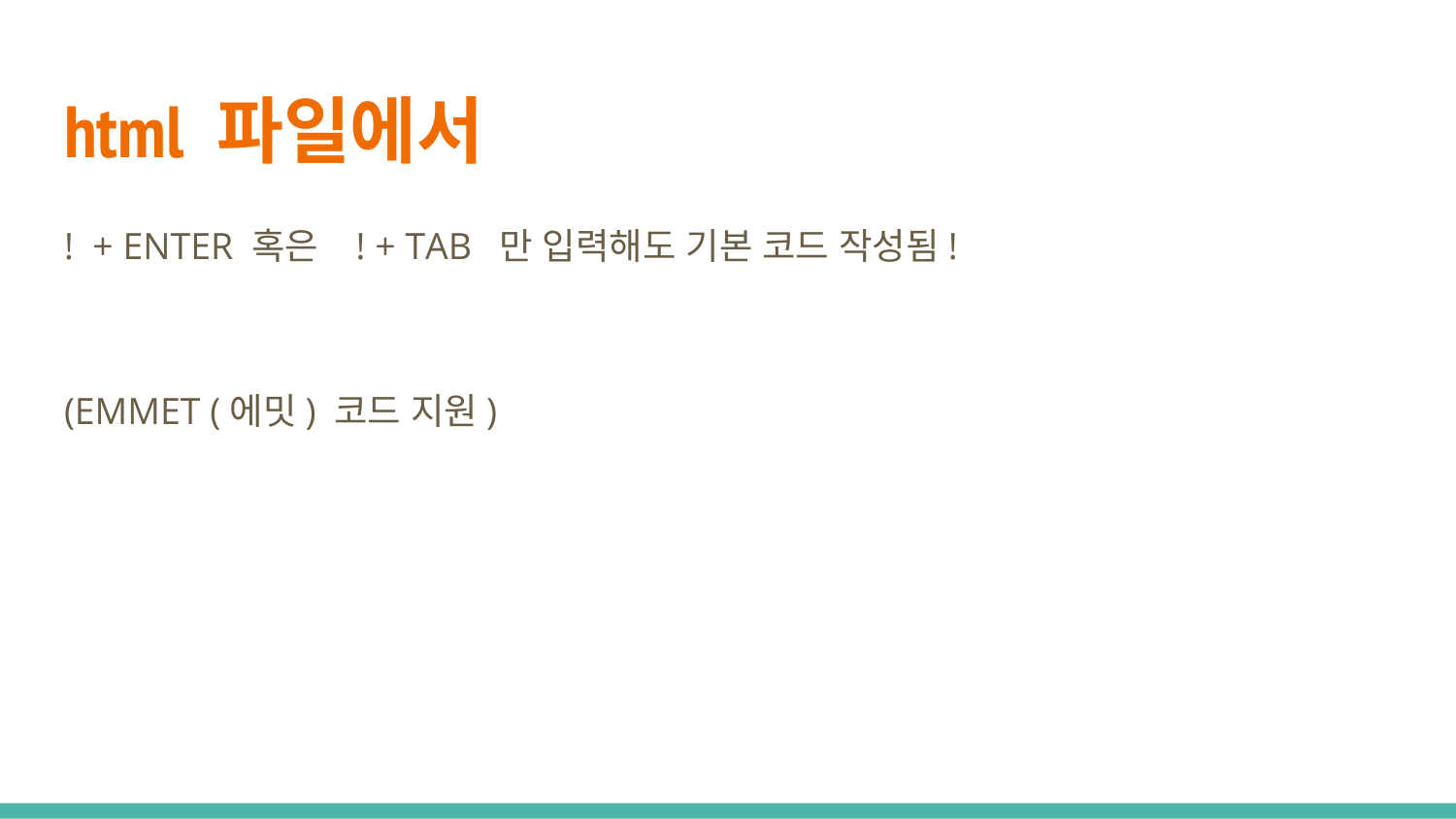

# html 파일에서
!  + ENTER 혹은   ! + TAB  만 입력해도 기본 코드 작성됨!

(EMMET (에밋) 코드 지원)